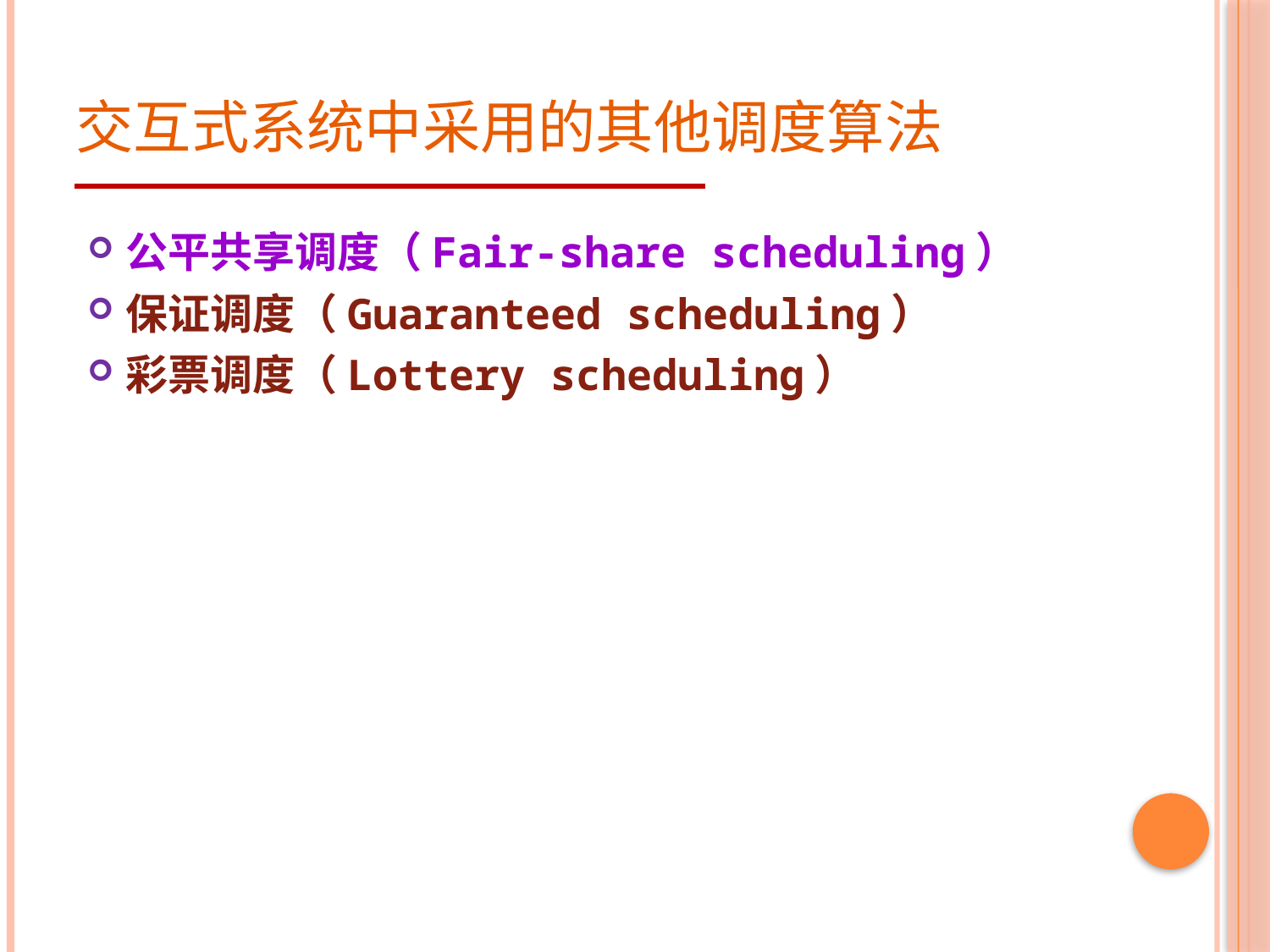

# 交互式系统中采用的其他调度算法
公平共享调度（Fair-share scheduling）
保证调度（Guaranteed scheduling）
彩票调度（Lottery scheduling）